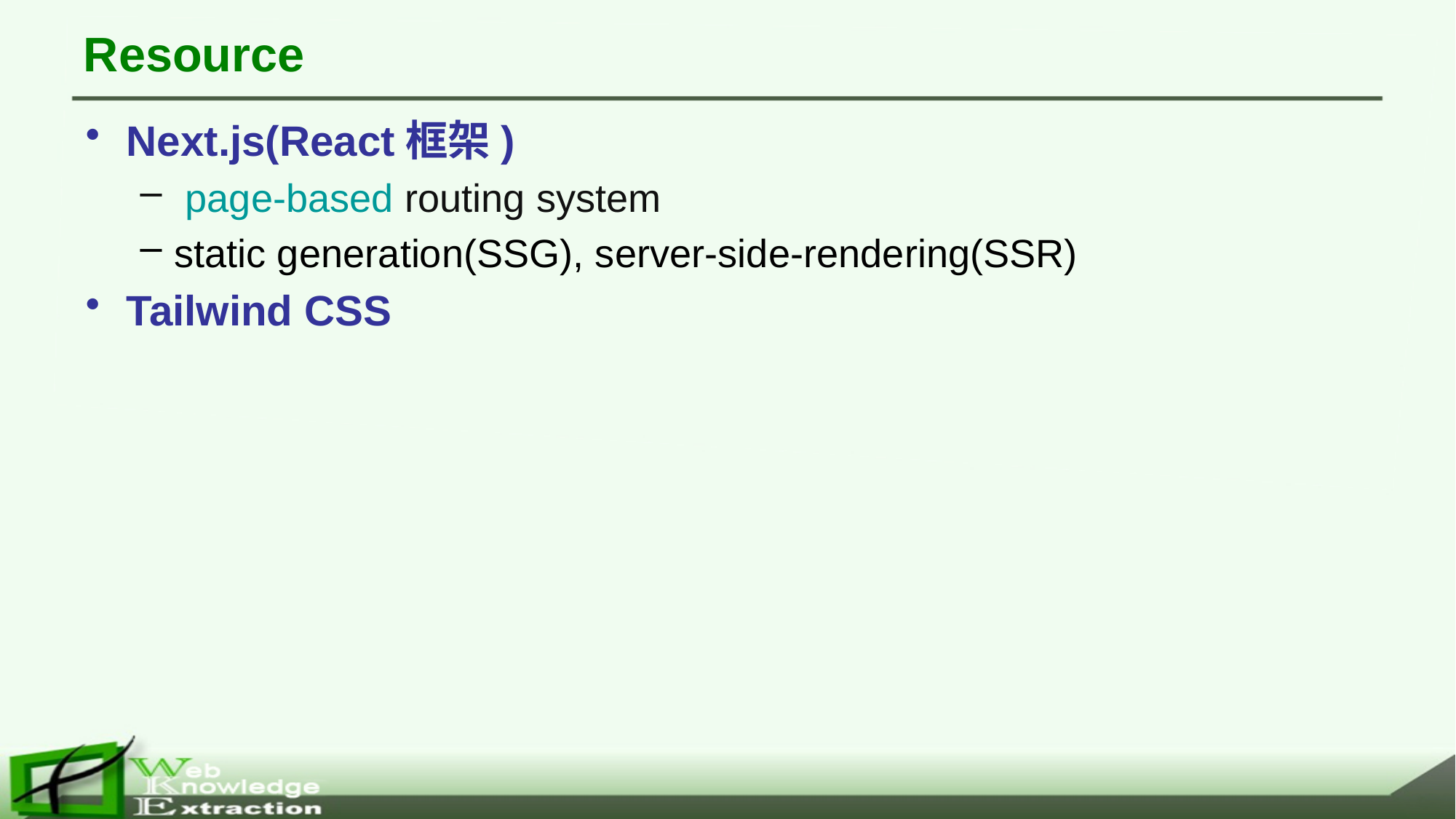

# Resource
Next.js(React框架)
 page-based routing system
static generation(SSG), server-side-rendering(SSR)
Tailwind CSS